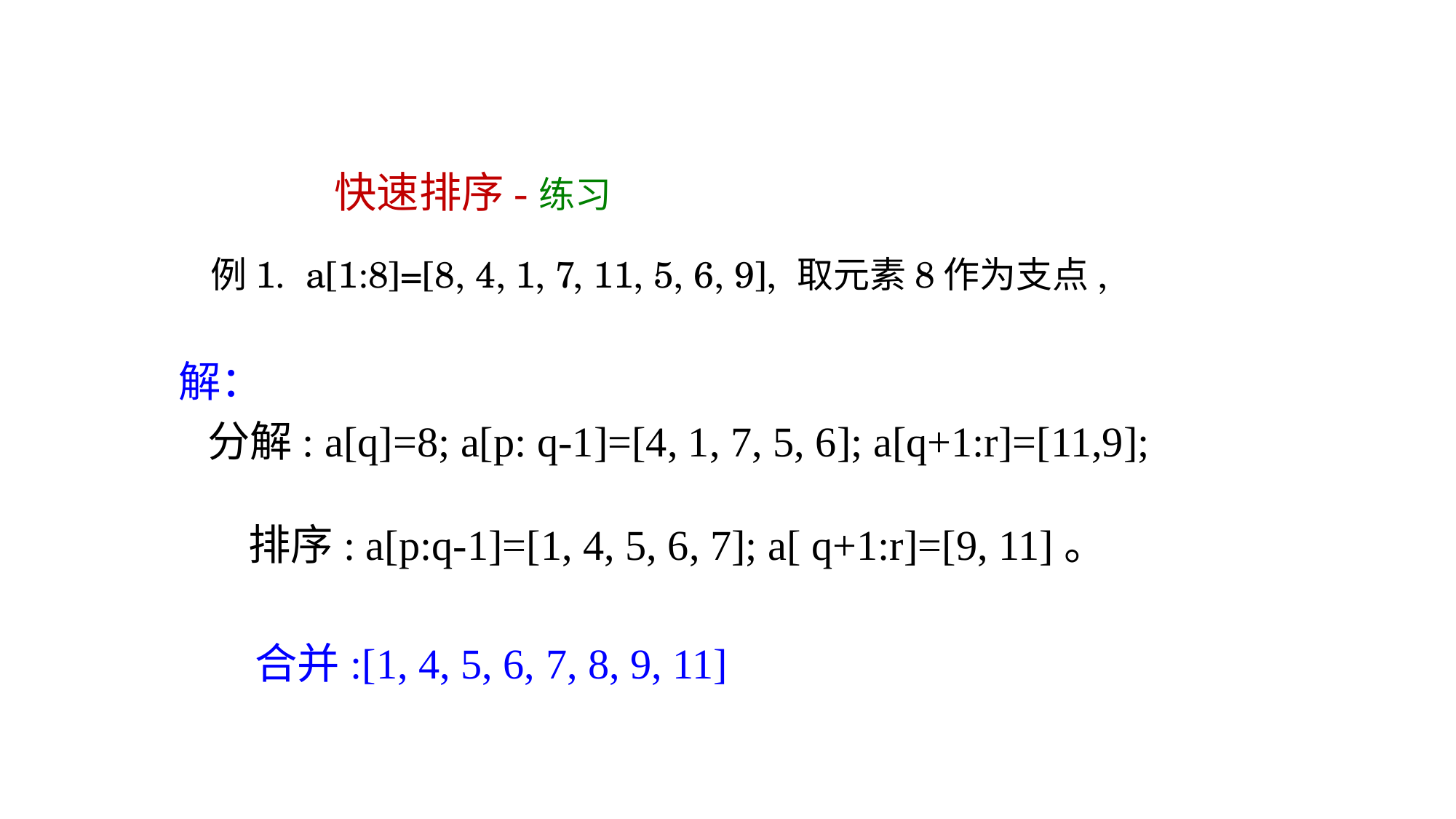

快速排序-练习
例1.  a[1:8]=[8, 4, 1, 7, 11, 5, 6, 9], 取元素8作为支点,
解：
分解: a[q]=8; a[p: q-1]=[4, 1, 7, 5, 6]; a[q+1:r]=[11,9];
排序: a[p:q-1]=[1, 4, 5, 6, 7]; a[ q+1:r]=[9, 11]。
合并:[1, 4, 5, 6, 7, 8, 9, 11]